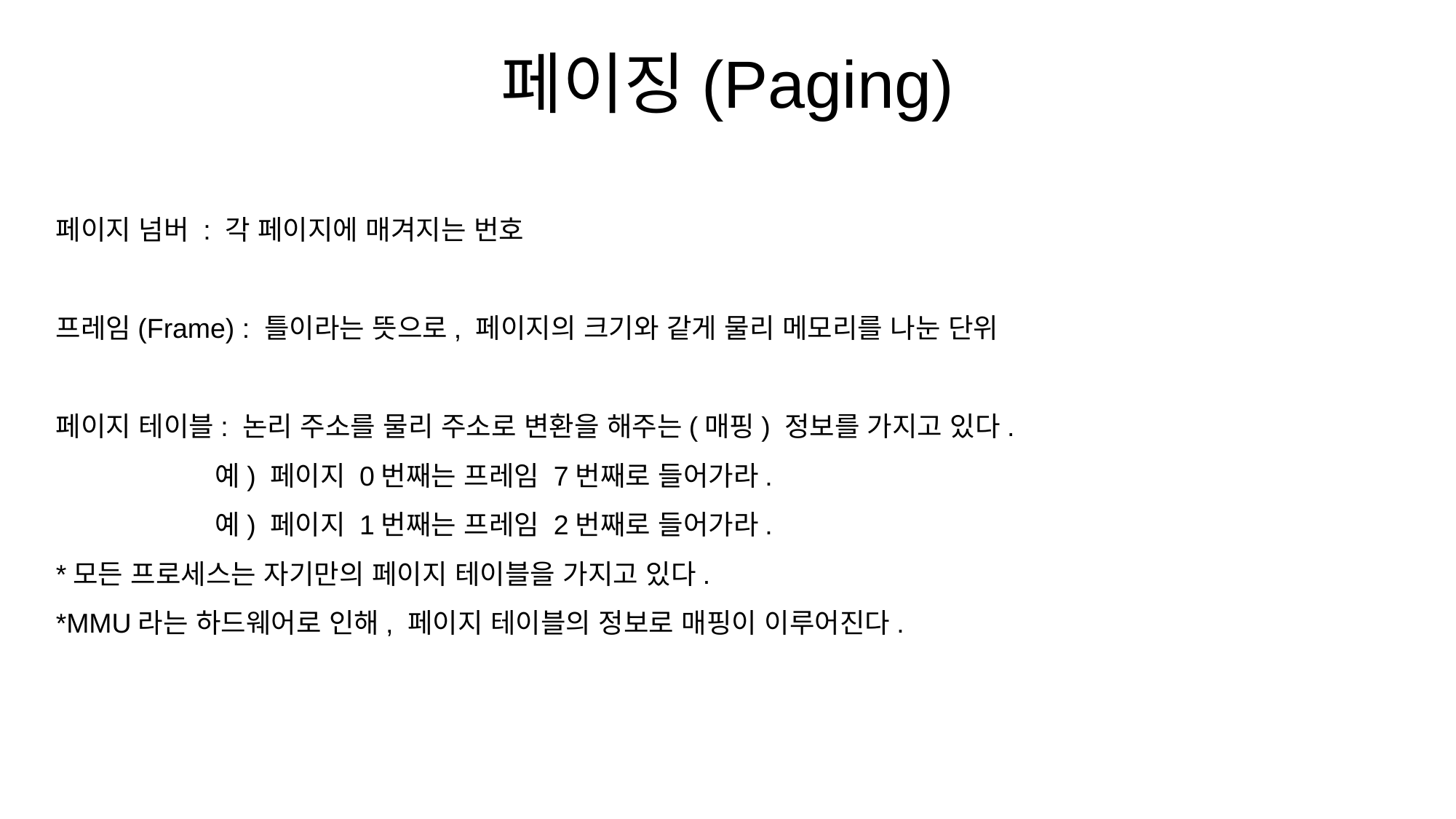

# 페이징(Paging)
페이지 넘버 : 각 페이지에 매겨지는 번호

프레임(Frame) : 틀이라는 뜻으로, 페이지의 크기와 같게 물리 메모리를 나눈 단위

페이지 테이블: 논리 주소를 물리 주소로 변환을 해주는(매핑) 정보를 가지고 있다.
                    예) 페이지 0번째는 프레임 7번째로 들어가라.
                    예) 페이지 1번째는 프레임 2번째로 들어가라.
*모든 프로세스는 자기만의 페이지 테이블을 가지고 있다.
*MMU라는 하드웨어로 인해, 페이지 테이블의 정보로 매핑이 이루어진다.